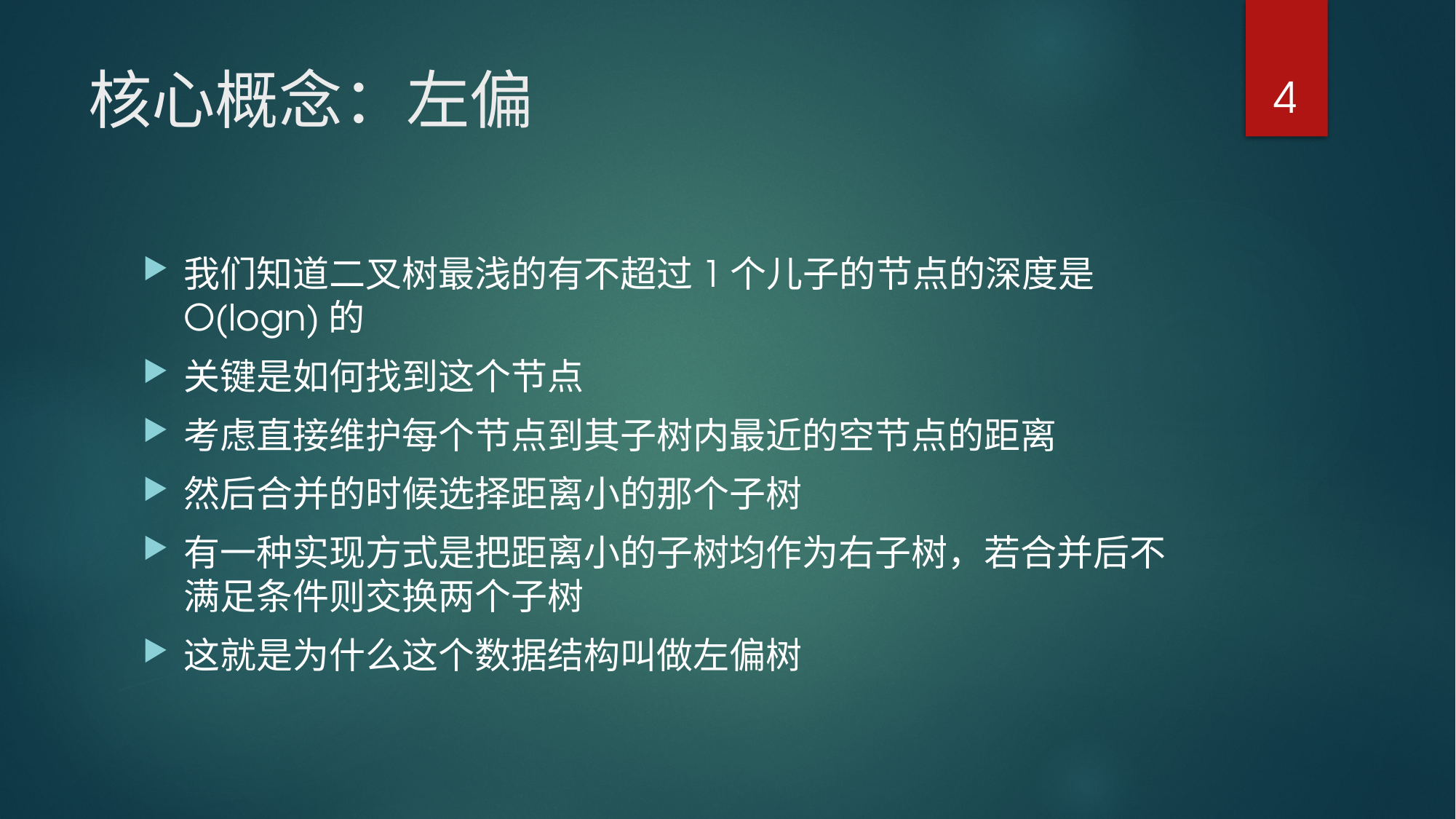

4
# 核心概念：左偏
我们知道二叉树最浅的有不超过1个儿子的节点的深度是O(logn)的
关键是如何找到这个节点
考虑直接维护每个节点到其子树内最近的空节点的距离
然后合并的时候选择距离小的那个子树
有一种实现方式是把距离小的子树均作为右子树，若合并后不满足条件则交换两个子树
这就是为什么这个数据结构叫做左偏树